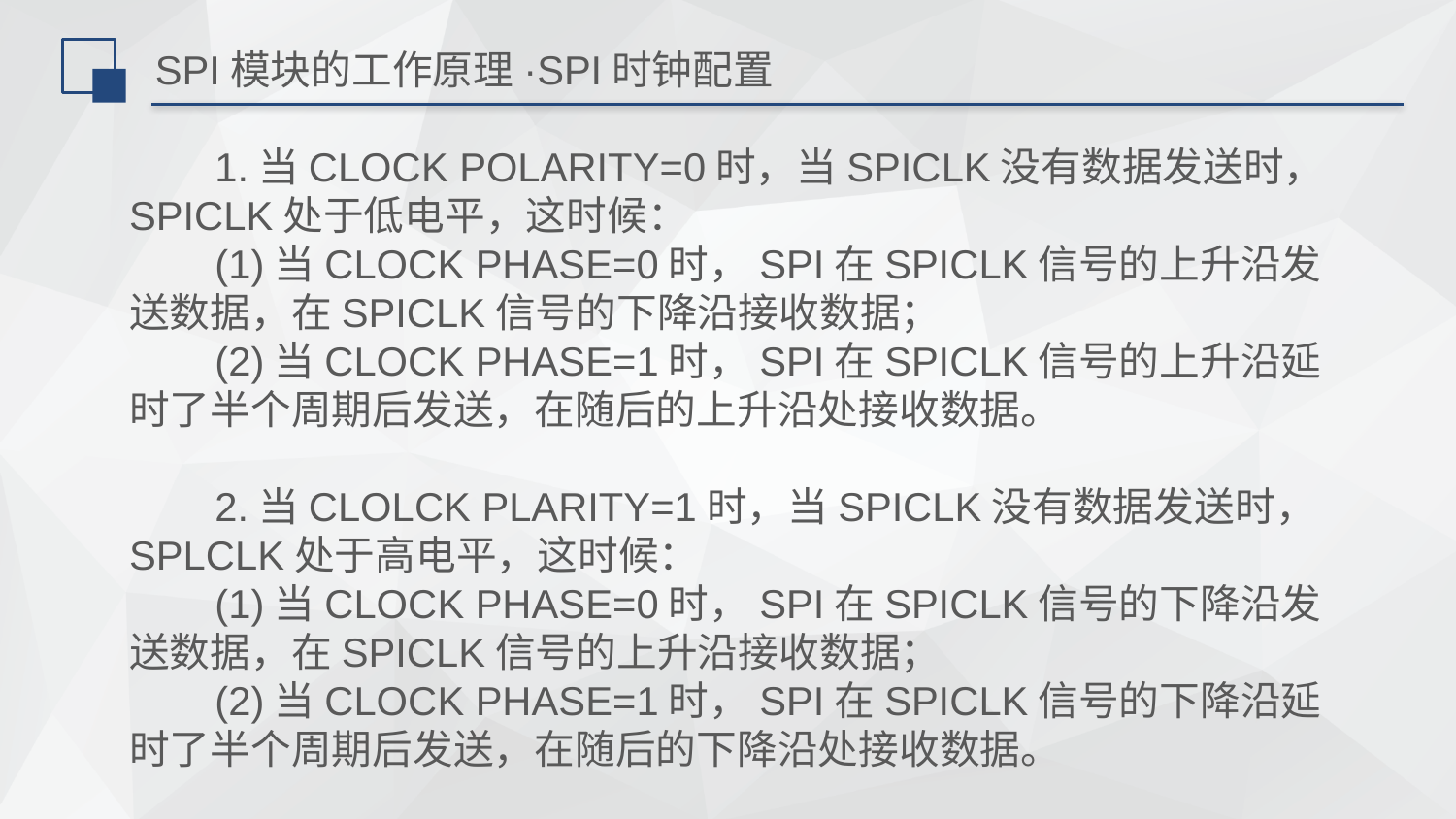

# SPI模块的工作原理·SPI时钟配置
1.当CLOCK POLARITY=0时，当SPICLK没有数据发送时，SPICLK处于低电平，这时候：
(1)当CLOCK PHASE=0时，SPI在SPICLK信号的上升沿发送数据，在SPICLK信号的下降沿接收数据；
(2)当CLOCK PHASE=1时，SPI在SPICLK信号的上升沿延时了半个周期后发送，在随后的上升沿处接收数据。

2.当CLOLCK PLARITY=1时，当SPICLK没有数据发送时，SPLCLK处于高电平，这时候：
(1)当CLOCK PHASE=0时，SPI在SPICLK信号的下降沿发送数据，在SPICLK信号的上升沿接收数据；
(2)当CLOCK PHASE=1时，SPI在SPICLK信号的下降沿延时了半个周期后发送，在随后的下降沿处接收数据。